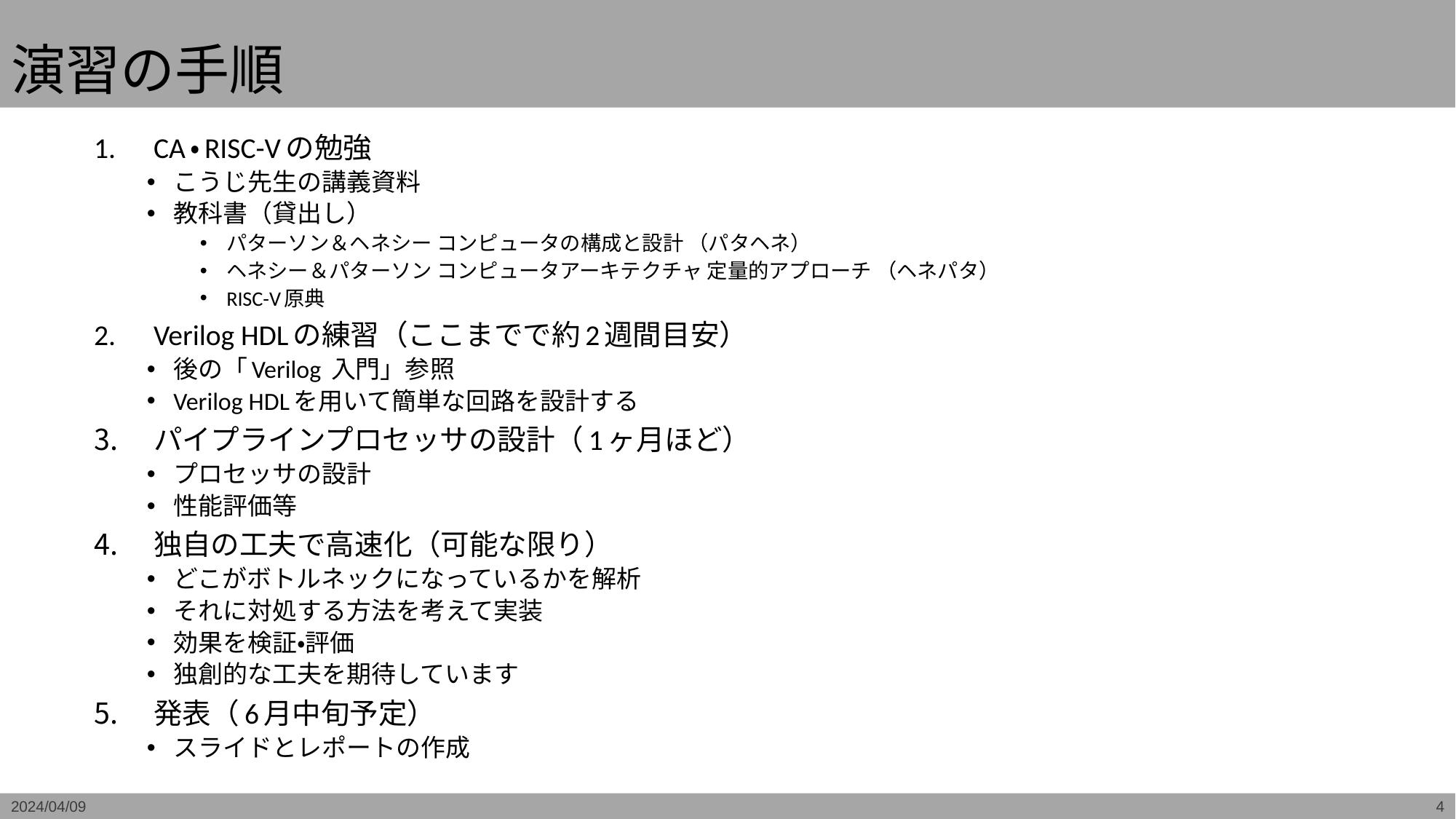

# 演習の手順
CA・RISC-Vの勉強
こうじ先生の講義資料
教科書（貸出し）
パターソン＆ヘネシー コンピュータの構成と設計 （パタヘネ）
ヘネシー＆パターソン コンピュータアーキテクチャ 定量的アプローチ （ヘネパタ）
RISC-V原典
Verilog HDLの練習（ここまでで約2週間目安）
後の「Verilog 入門」参照
Verilog HDLを用いて簡単な回路を設計する
パイプラインプロセッサの設計（1ヶ月ほど）
プロセッサの設計
性能評価等
独自の工夫で高速化（可能な限り）
どこがボトルネックになっているかを解析
それに対処する方法を考えて実装
効果を検証・評価
独創的な工夫を期待しています
発表（6月中旬予定）
スライドとレポートの作成
2024/04/09
4